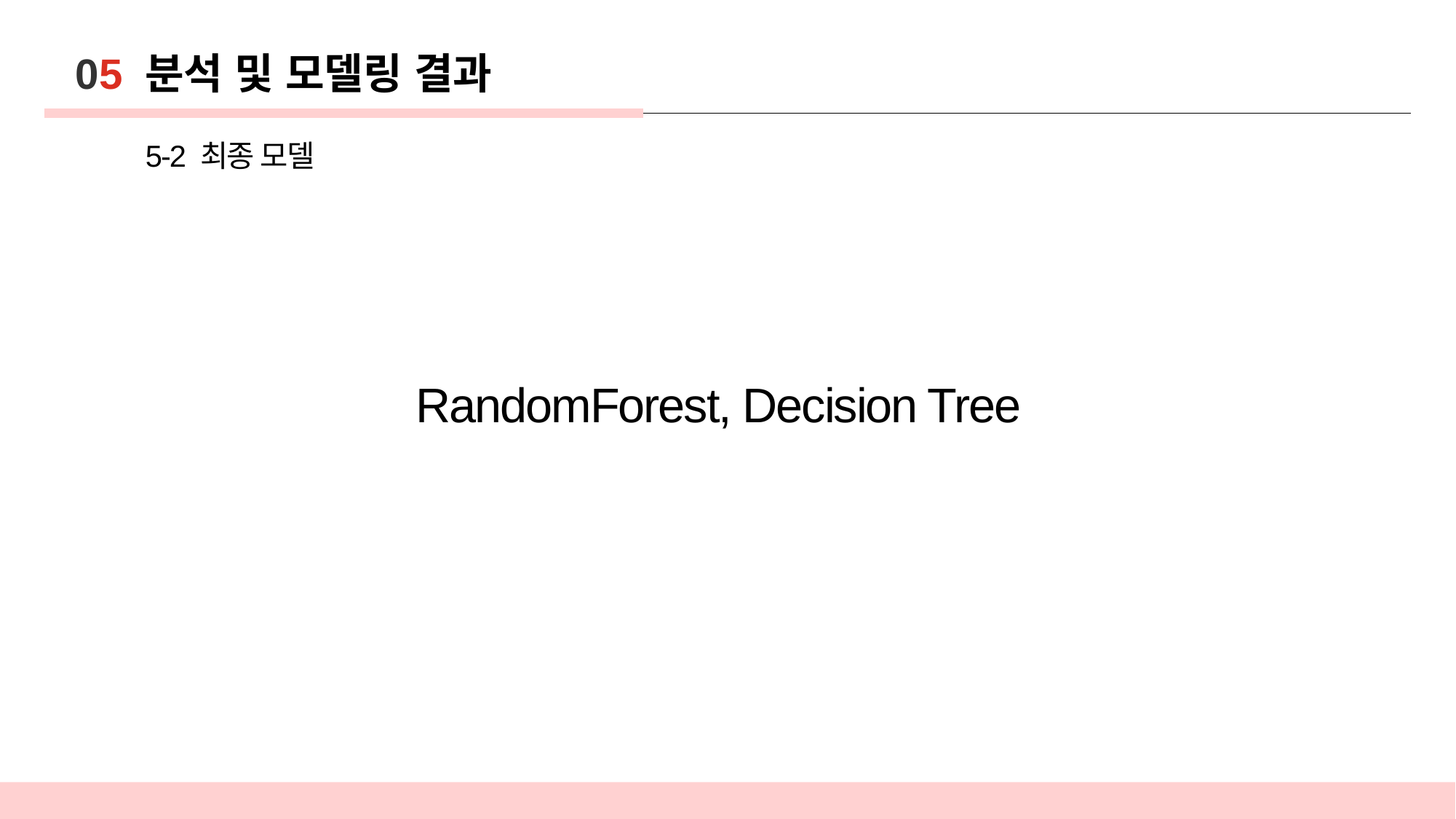

05 분석 및 모델링 결과
5-2 최종 모델
RandomForest, Decision Tree